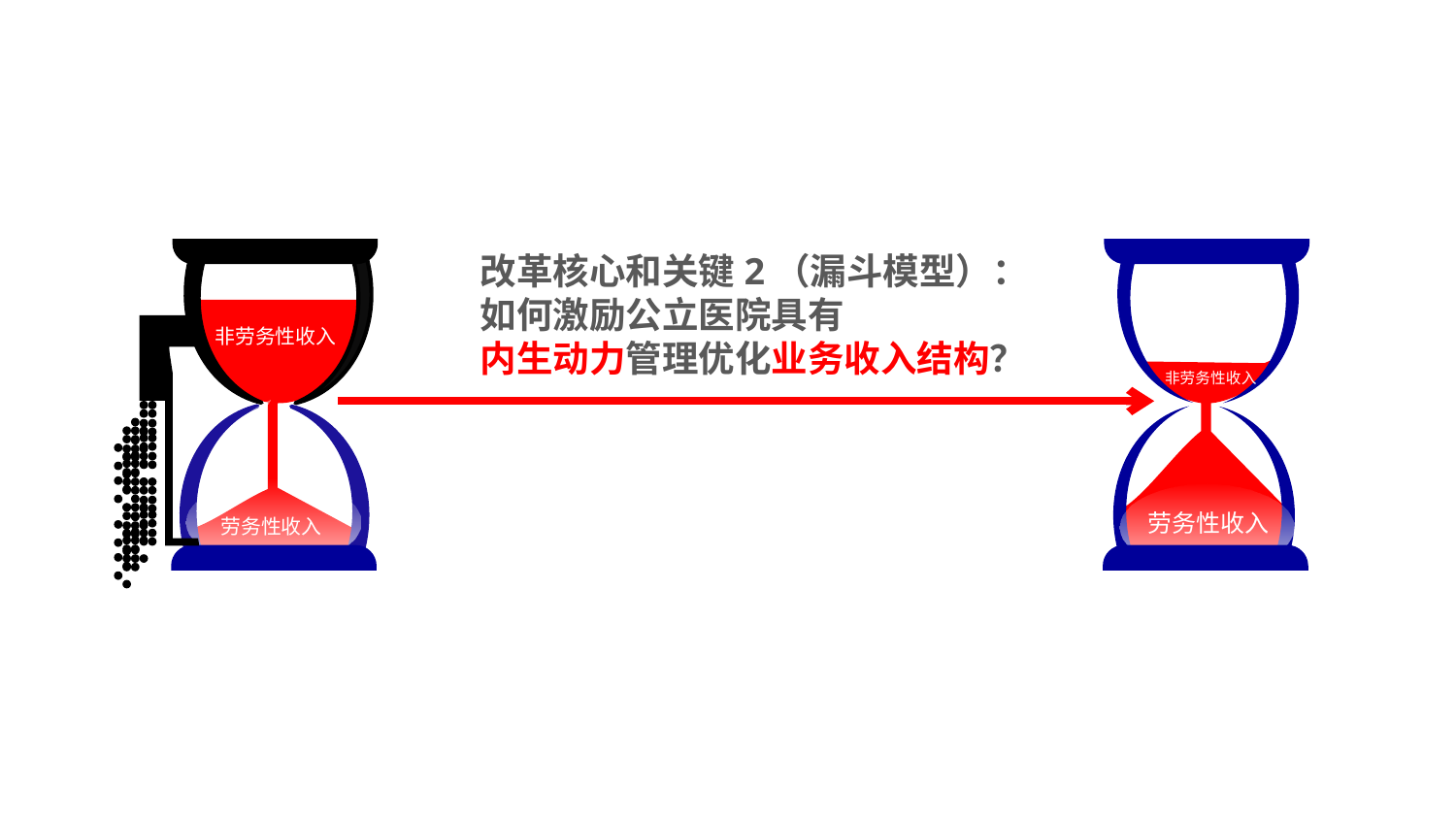

改革核心和关键2（漏斗模型）：
如何激励公立医院具有
内生动力管理优化业务收入结构？

非劳务性收入

非劳务性收入

劳务性收入

劳务性收入